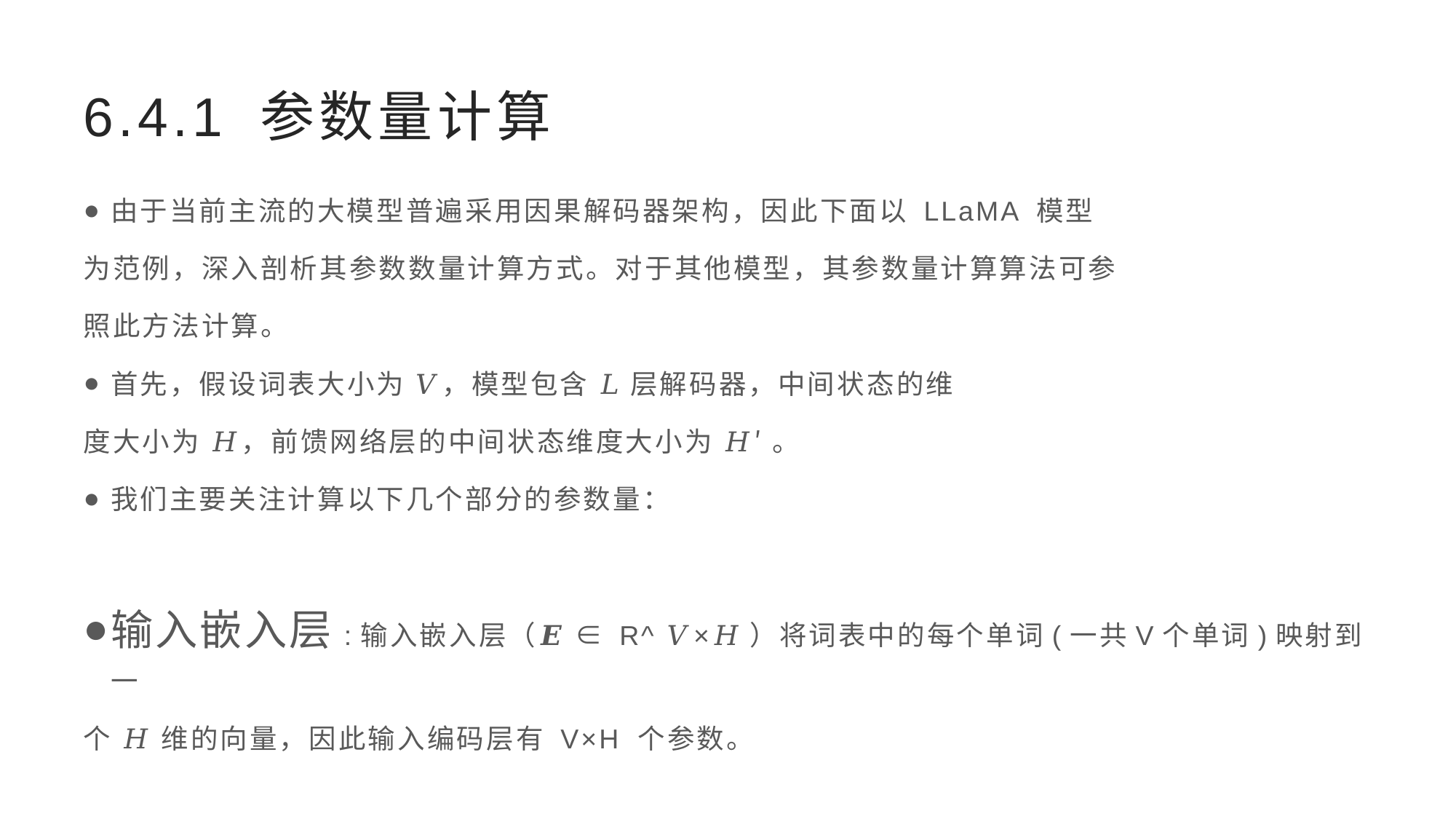

# 6.4.1 参数量计算
由于当前主流的大模型普遍采用因果解码器架构，因此下面以 LLaMA 模型
为范例，深入剖析其参数数量计算方式。对于其他模型，其参数量计算算法可参
照此方法计算。
首先，假设词表大小为 𝑉，模型包含 𝐿 层解码器，中间状态的维
度大小为 𝐻，前馈网络层的中间状态维度大小为 𝐻′ 。
我们主要关注计算以下几个部分的参数量：

输入嵌入层:输入嵌入层（𝑬 ∈ R^ 𝑉×𝐻）将词表中的每个单词(一共V个单词)映射到一
个 𝐻 维的向量，因此输入编码层有 V×H 个参数。